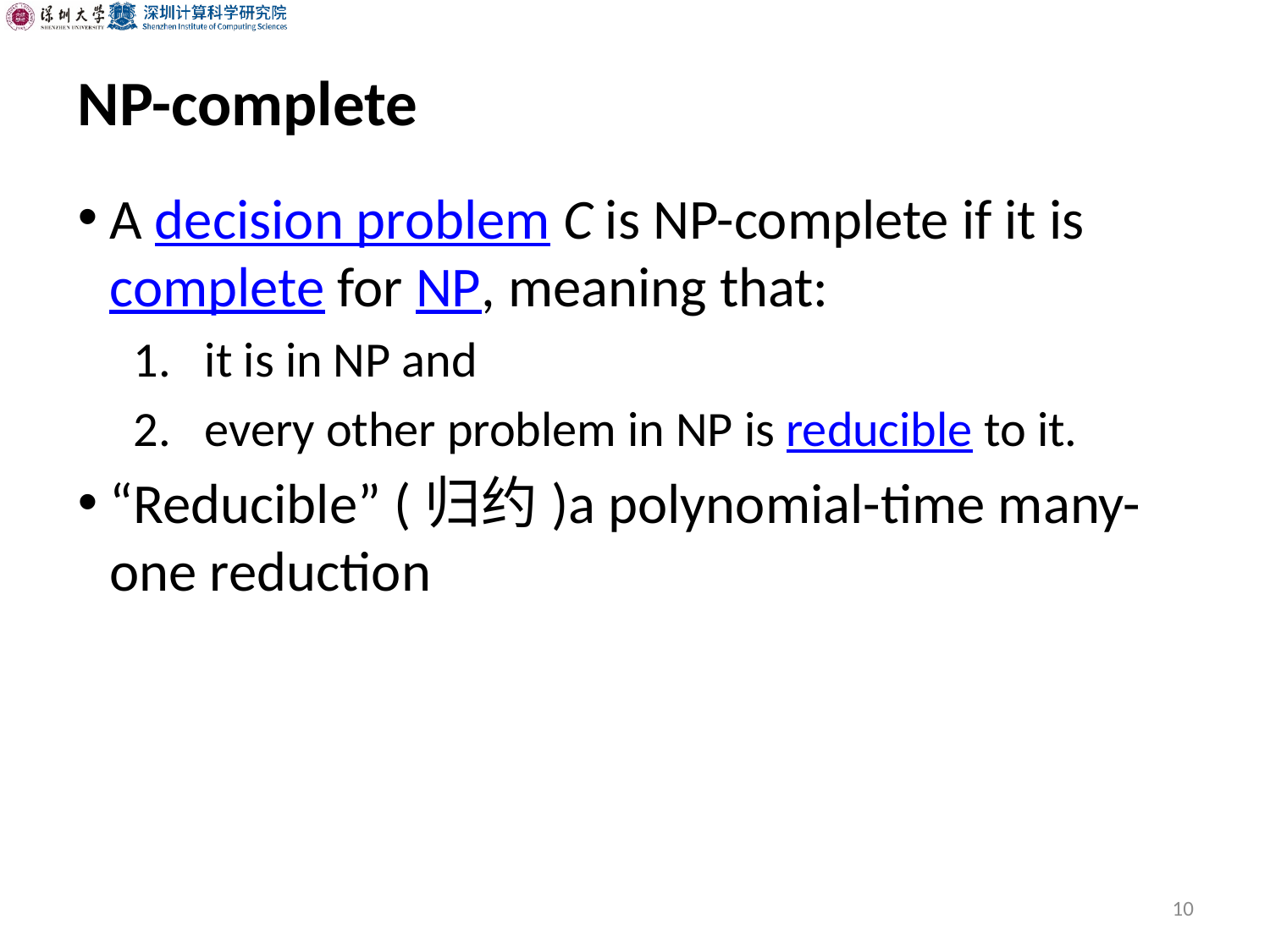

# NP-complete
A decision problem C is NP-complete if it is complete for NP, meaning that:
it is in NP and
every other problem in NP is reducible to it.
“Reducible” (归约)a polynomial-time many-one reduction
10